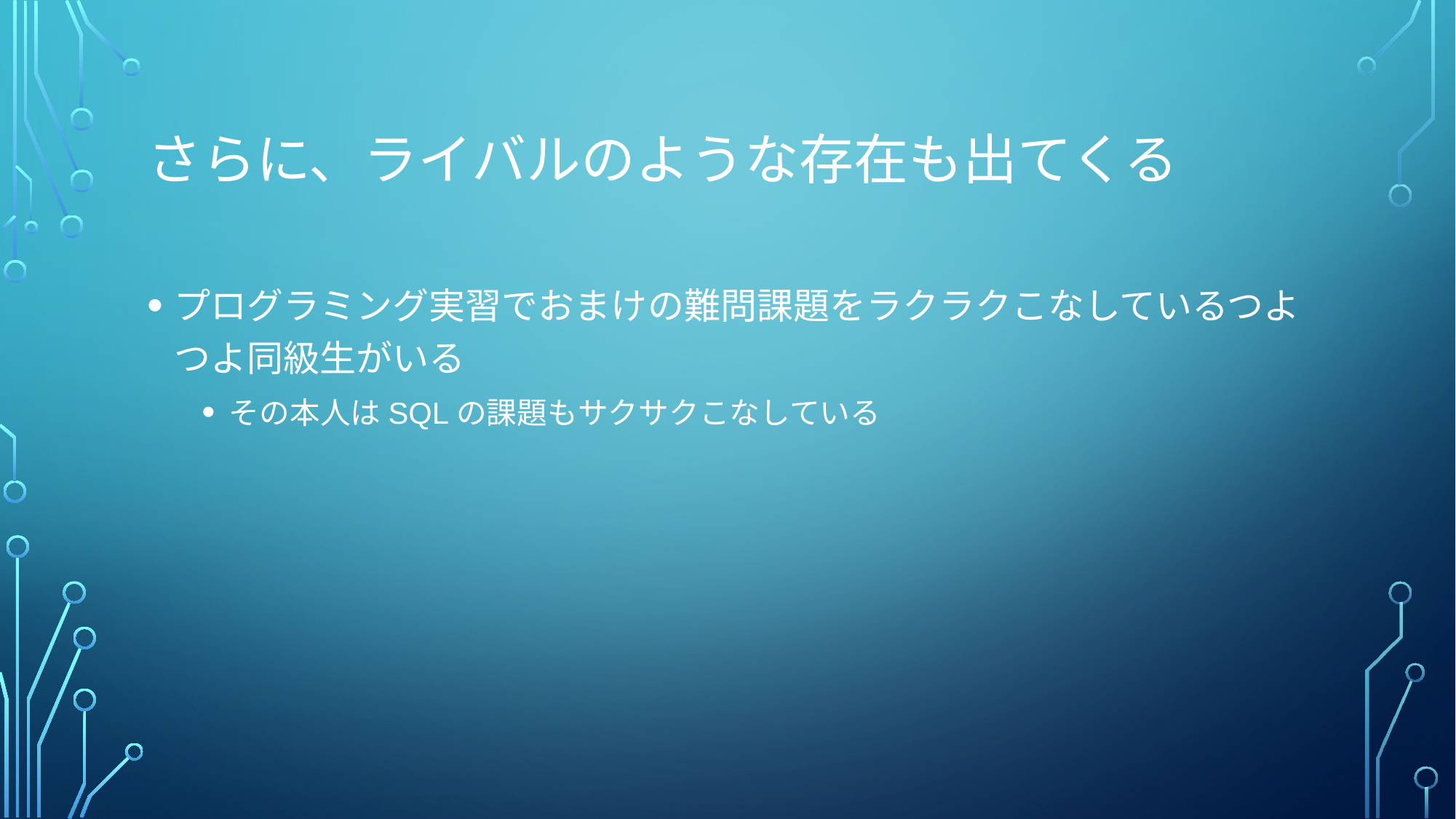

# さらに、ライバルのような存在も出てくる
プログラミング実習でおまけの難問課題をラクラクこなしているつよつよ同級生がいる
その本人はSQLの課題もサクサクこなしている